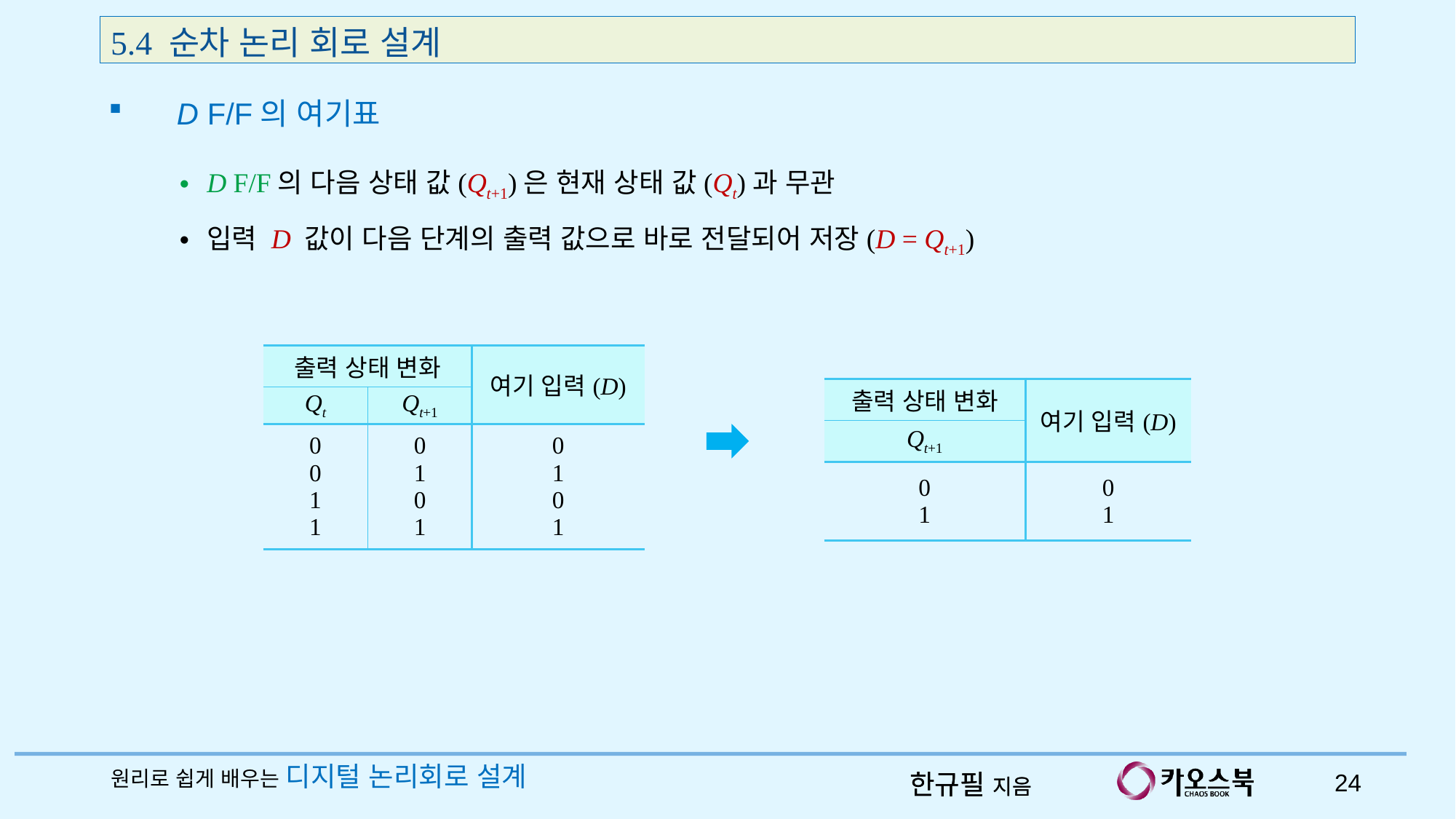

5.4 순차 논리 회로 설계
D F/F의 여기표
D F/F의 다음 상태 값(Qt+1)은 현재 상태 값(Qt)과 무관
입력 D 값이 다음 단계의 출력 값으로 바로 전달되어 저장(D = Qt+1)
| 출력 상태 변화 |  | 여기 입력(D) |
| --- | --- | --- |
| Qt | Qt+1 |  |
| 0 0 1 1 | 0 1 0 1 | 0 1 0 1 |
| 출력 상태 변화 | 여기 입력(D) |
| --- | --- |
| Qt+1 |  |
| 0 1 | 0 1 |

원리로 쉽게 배우는 디지털 논리회로 설계
24